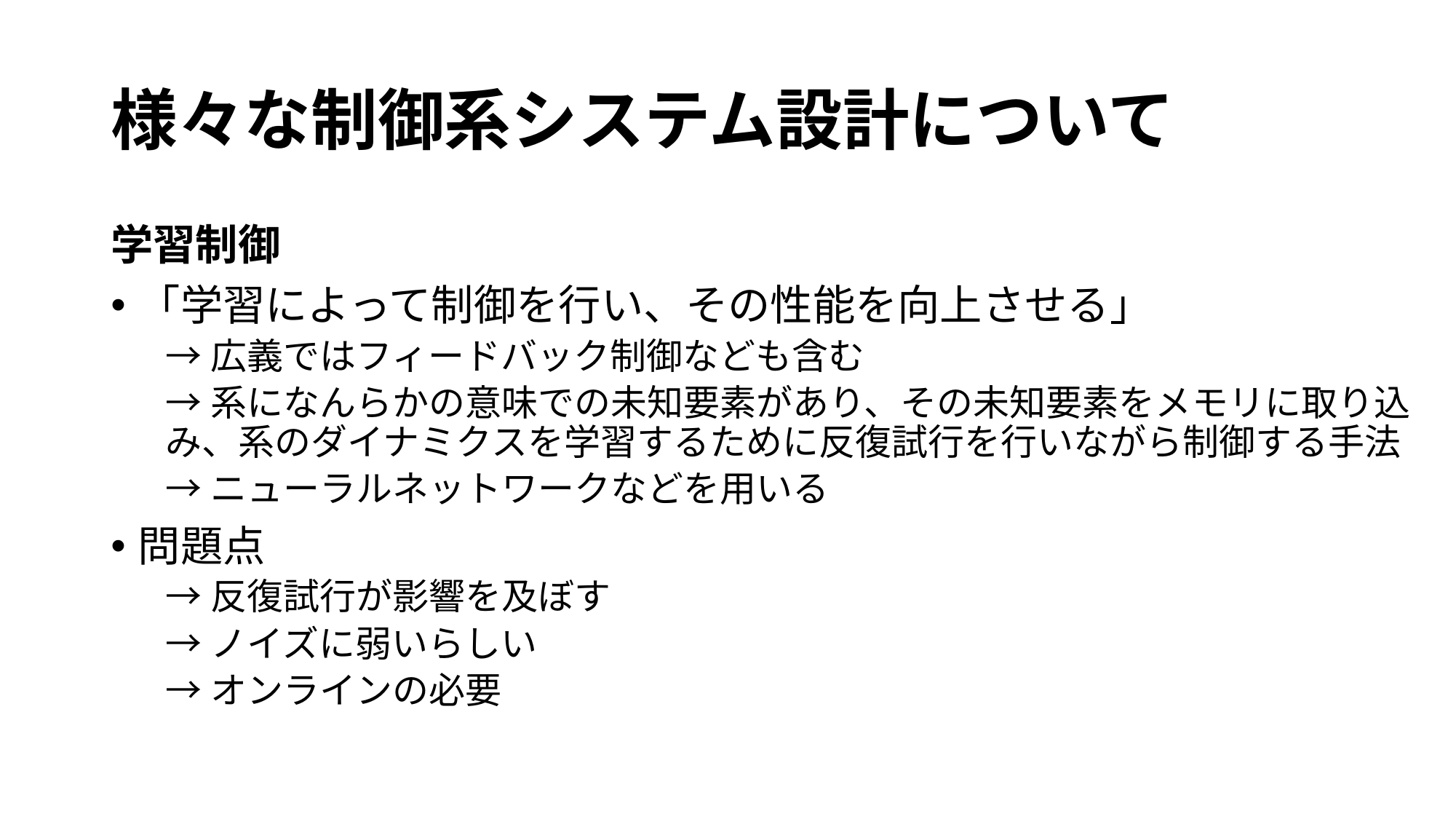

# 様々な制御系システム設計について
学習制御
「学習によって制御を行い、その性能を向上させる」
→広義ではフィードバック制御なども含む
→系になんらかの意味での未知要素があり、その未知要素をメモリに取り込み、系のダイナミクスを学習するために反復試行を行いながら制御する手法
→ニューラルネットワークなどを用いる
問題点
→反復試行が影響を及ぼす
→ノイズに弱いらしい
→オンラインの必要